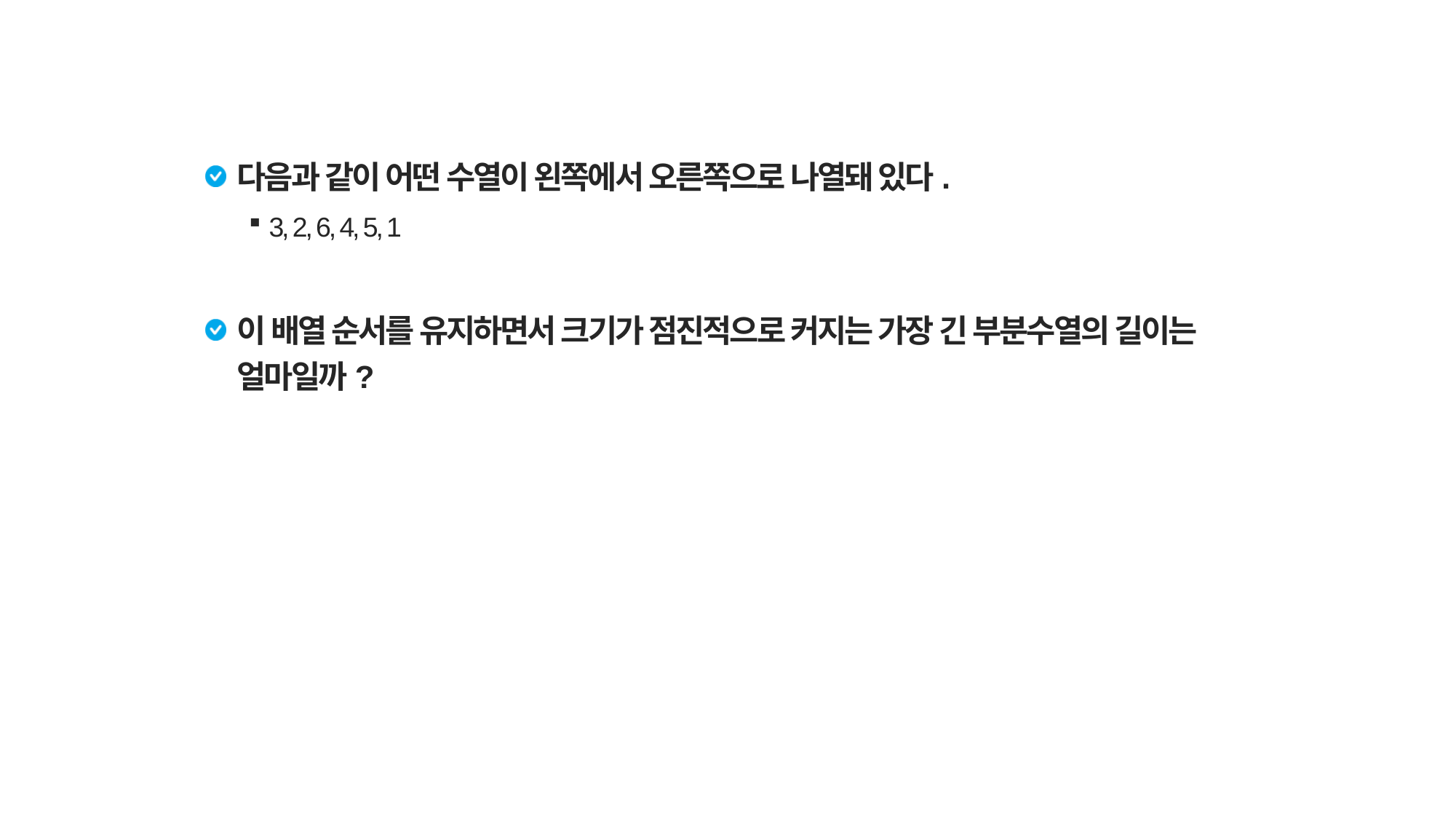

문제제시 : 최장 증가 수열의 길이는?
다음과 같이 어떤 수열이 왼쪽에서 오른쪽으로 나열돼 있다.
3, 2, 6, 4, 5, 1

이 배열 순서를 유지하면서 크기가 점진적으로 커지는 가장 긴 부분수열의 길이는 얼마일까?